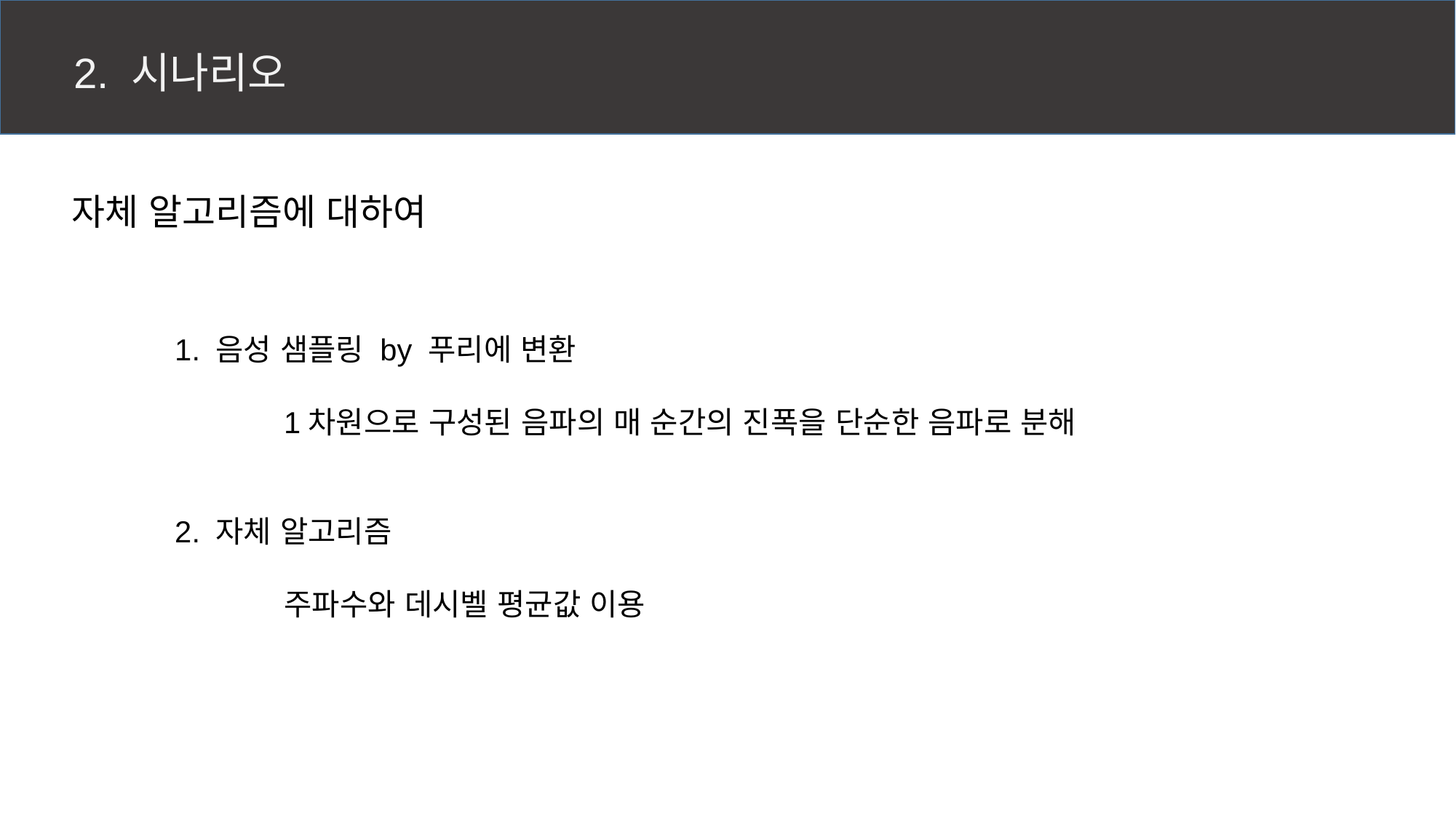

# 2. 시나리오
자체 알고리즘에 대하여

1. 음성 샘플링 by 푸리에 변환

 	1차원으로 구성된 음파의 매 순간의 진폭을 단순한 음파로 분해

2. 자체 알고리즘

	주파수와 데시벨 평균값 이용